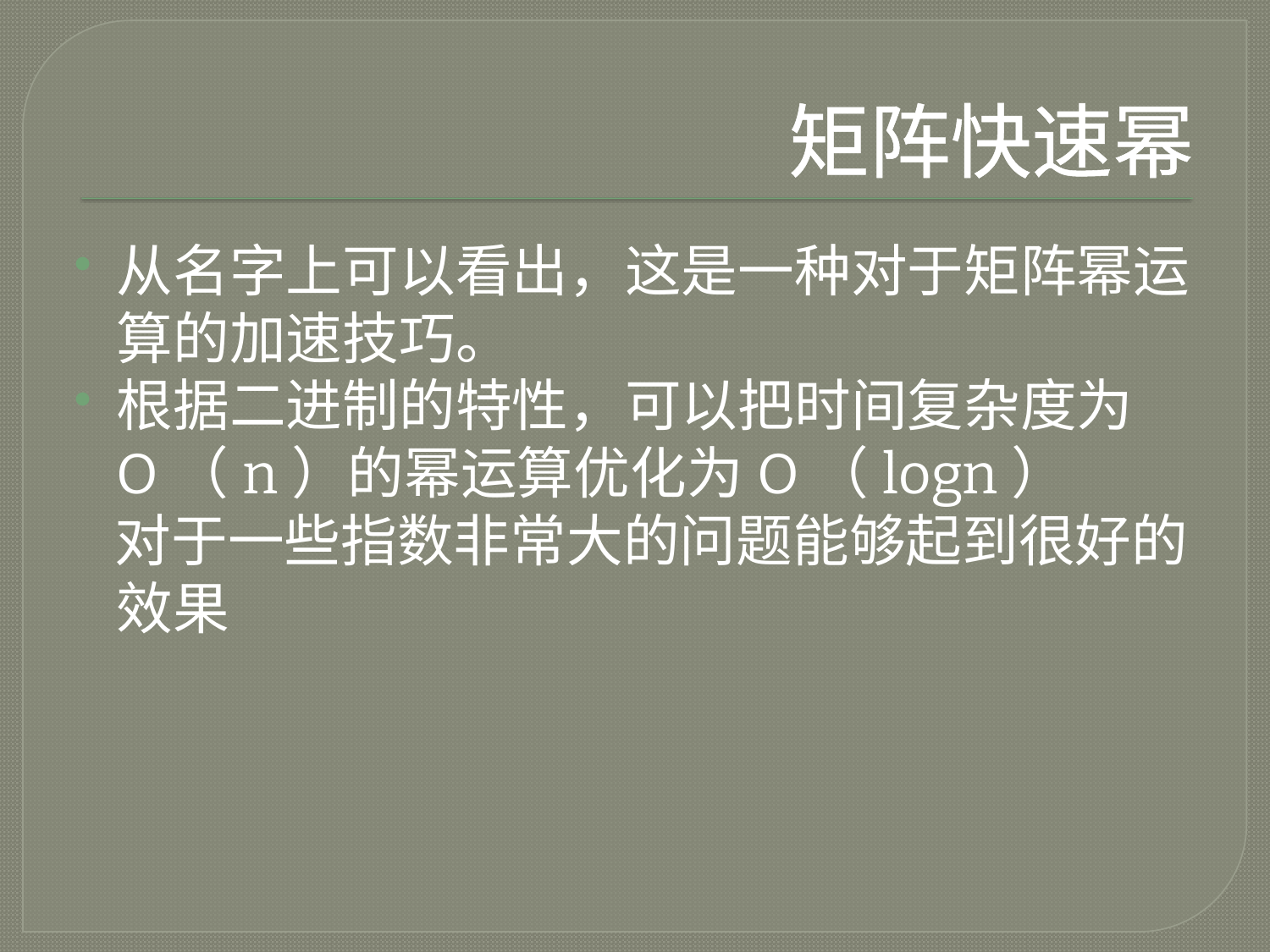

# 矩阵快速幂
从名字上可以看出，这是一种对于矩阵幂运算的加速技巧。
根据二进制的特性，可以把时间复杂度为O（n）的幂运算优化为O（logn）
  对于一些指数非常大的问题能够起到很好的效果